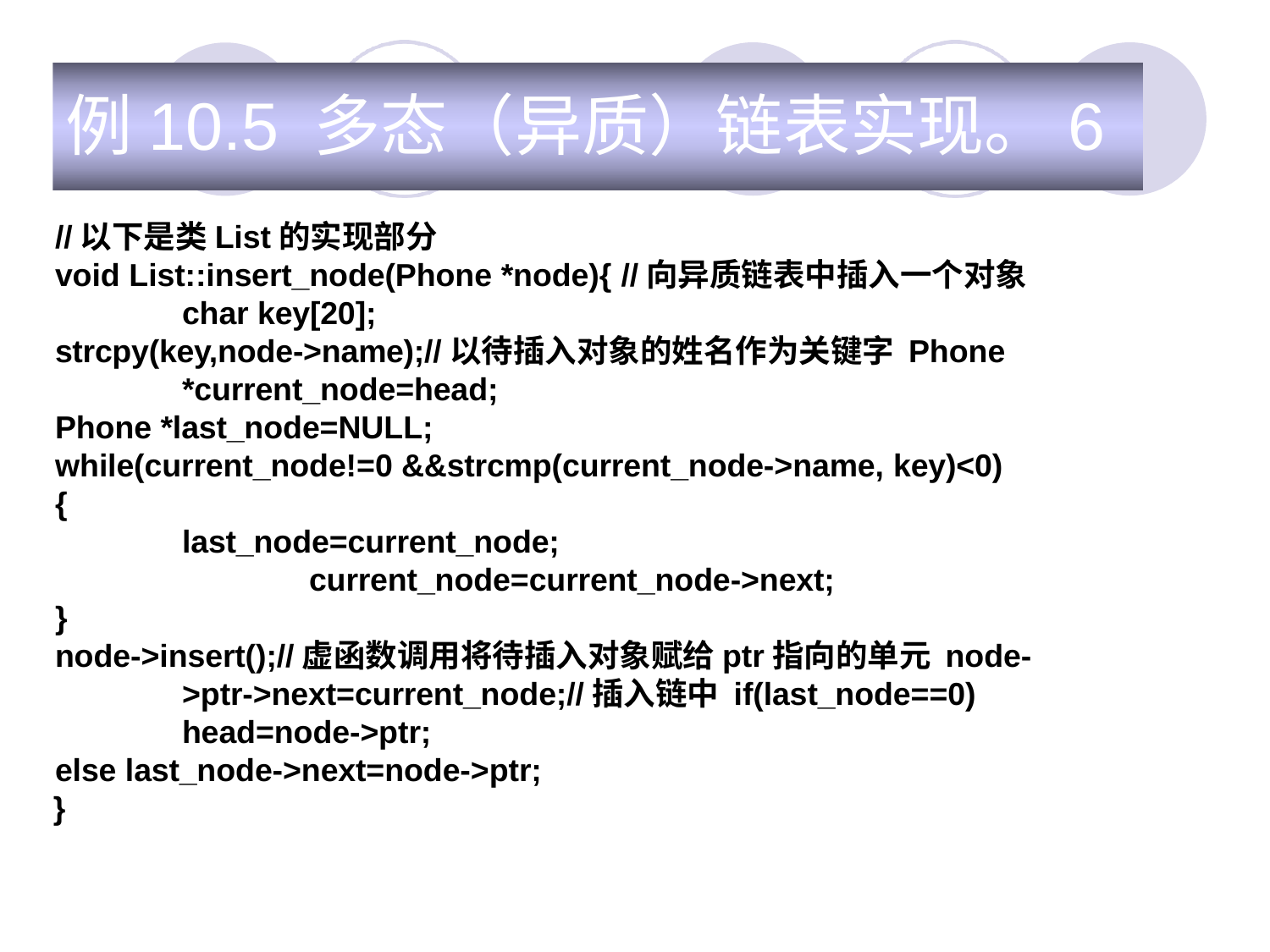

# 例10.5 多态（异质）链表实现。6
//以下是类List的实现部分
void List::insert_node(Phone *node){ //向异质链表中插入一个对象 char key[20];
strcpy(key,node->name);//以待插入对象的姓名作为关键字 Phone *current_node=head;
Phone *last_node=NULL;
while(current_node!=0 &&strcmp(current_node->name, key)<0)
{
last_node=current_node;  current_node=current_node->next;
}
node->insert();//虚函数调用将待插入对象赋给ptr指向的单元 node->ptr->next=current_node;//插入链中 if(last_node==0)
head=node->ptr;
else last_node->next=node->ptr;
}